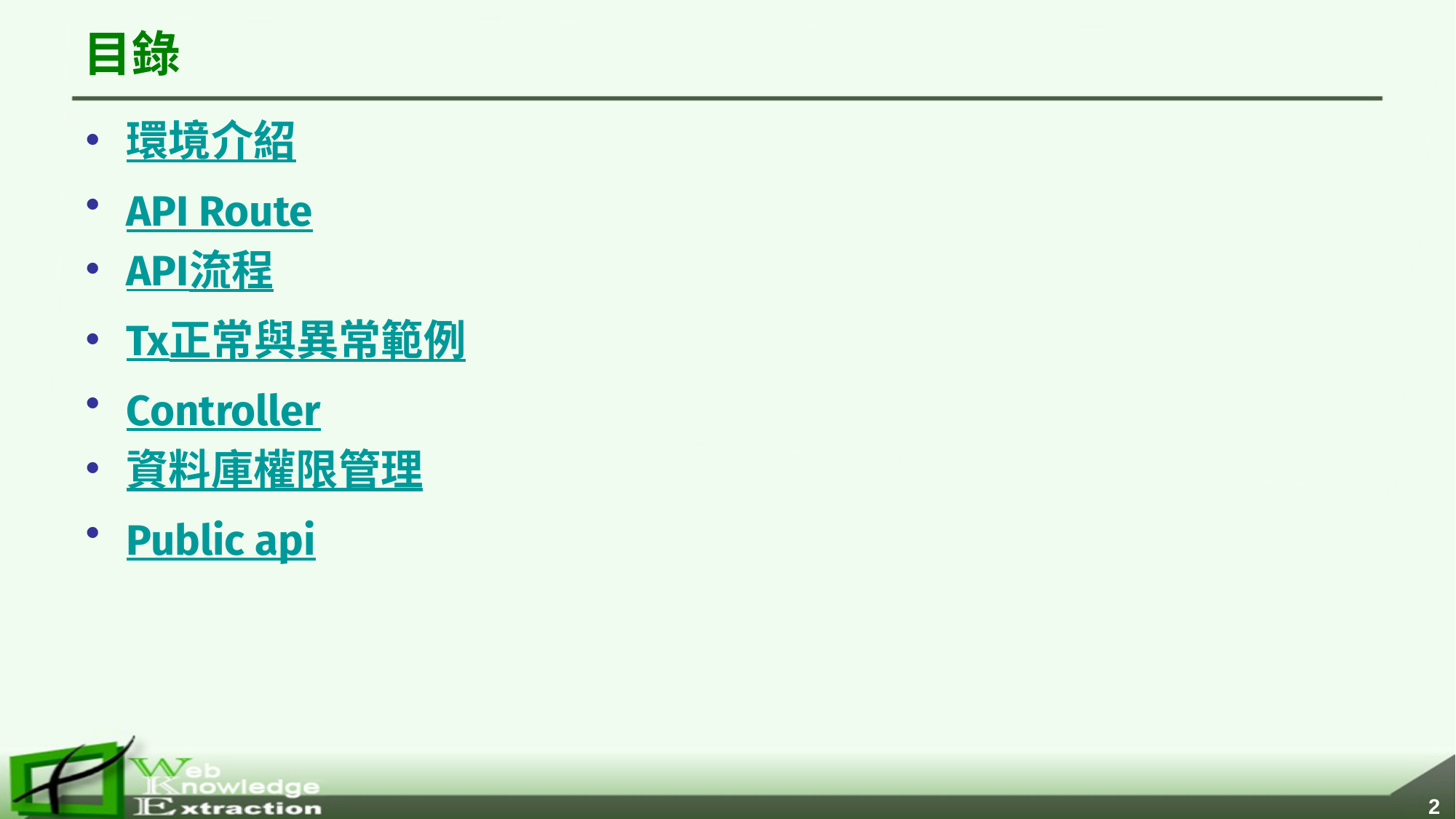

# 目錄
環境介紹
API Route
API流程
Tx正常與異常範例
Controller
資料庫權限管理
Public api
2